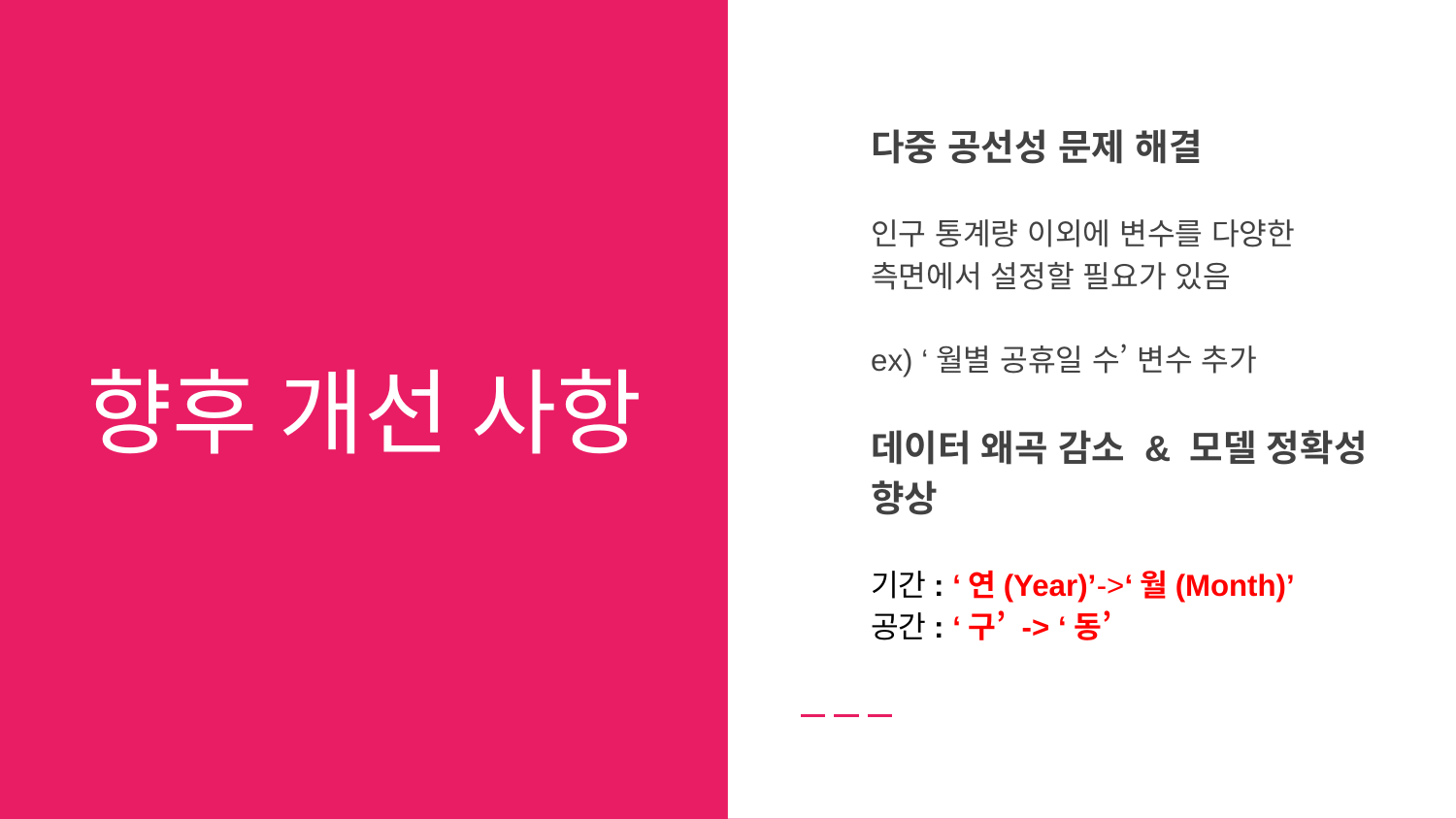

다중 공선성 문제 해결

인구 통계량 이외에 변수를 다양한 측면에서 설정할 필요가 있음

ex) ‘월별 공휴일 수’ 변수 추가

데이터 왜곡 감소 & 모델 정확성 향상

기간: ‘연(Year)’->‘월(Month)’
공간: ‘구’ -> ‘동’

# 향후 개선 사항